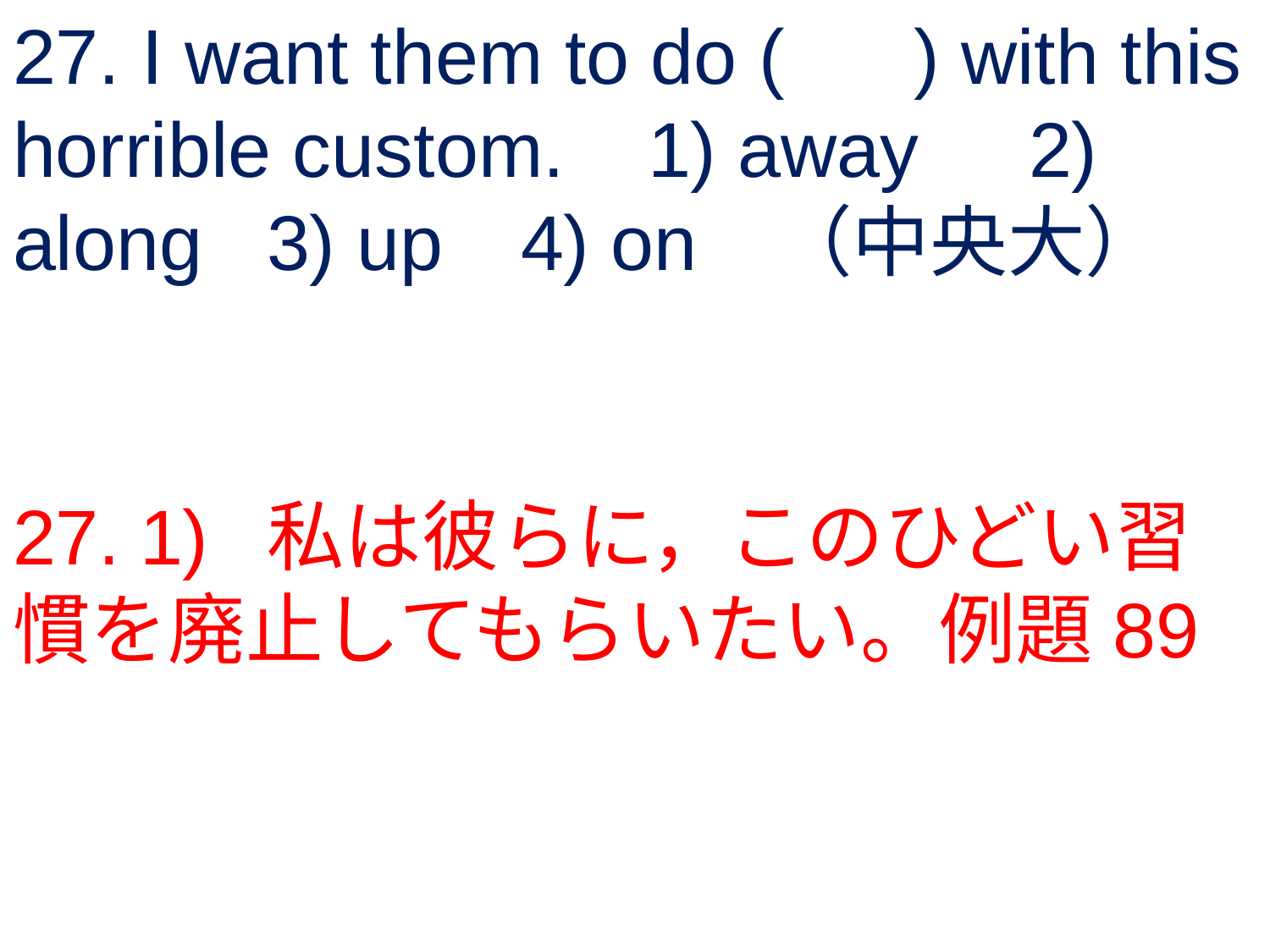

# 27. I want them to do (      ) with this horrible custom.	1) away	2) along	3) up	4) on	（中央大）
27.	1) 	私は彼らに，このひどい習慣を廃止してもらいたい。例題89